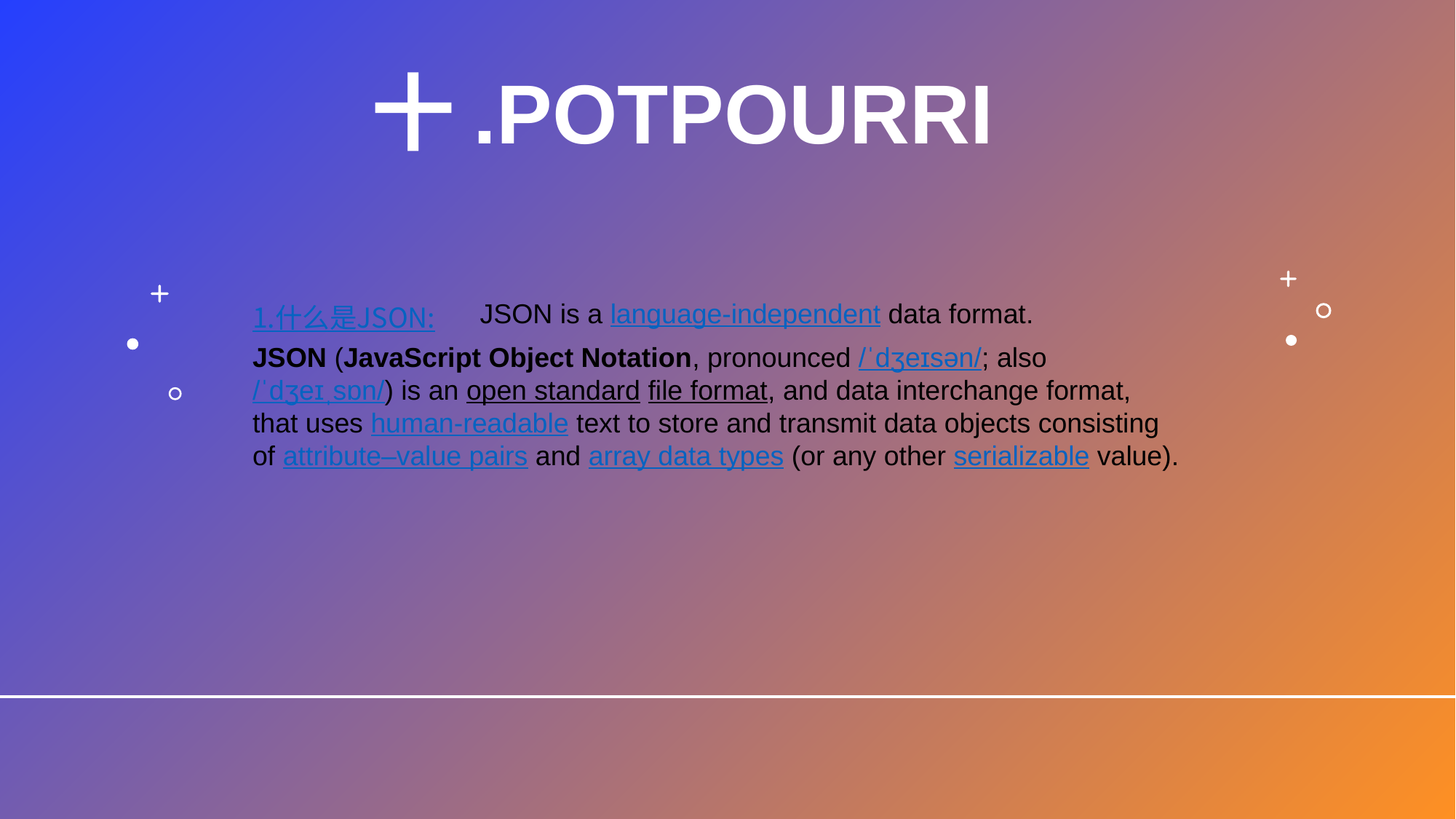

十.potpourri

JSON is a language-independent data format.
1.什么是JSON:
JSON (JavaScript Object Notation, pronounced /ˈdʒeɪsən/; also /ˈdʒeɪˌsɒn/) is an open standard file format, and data interchange format, that uses human-readable text to store and transmit data objects consisting of attribute–value pairs and array data types (or any other serializable value).